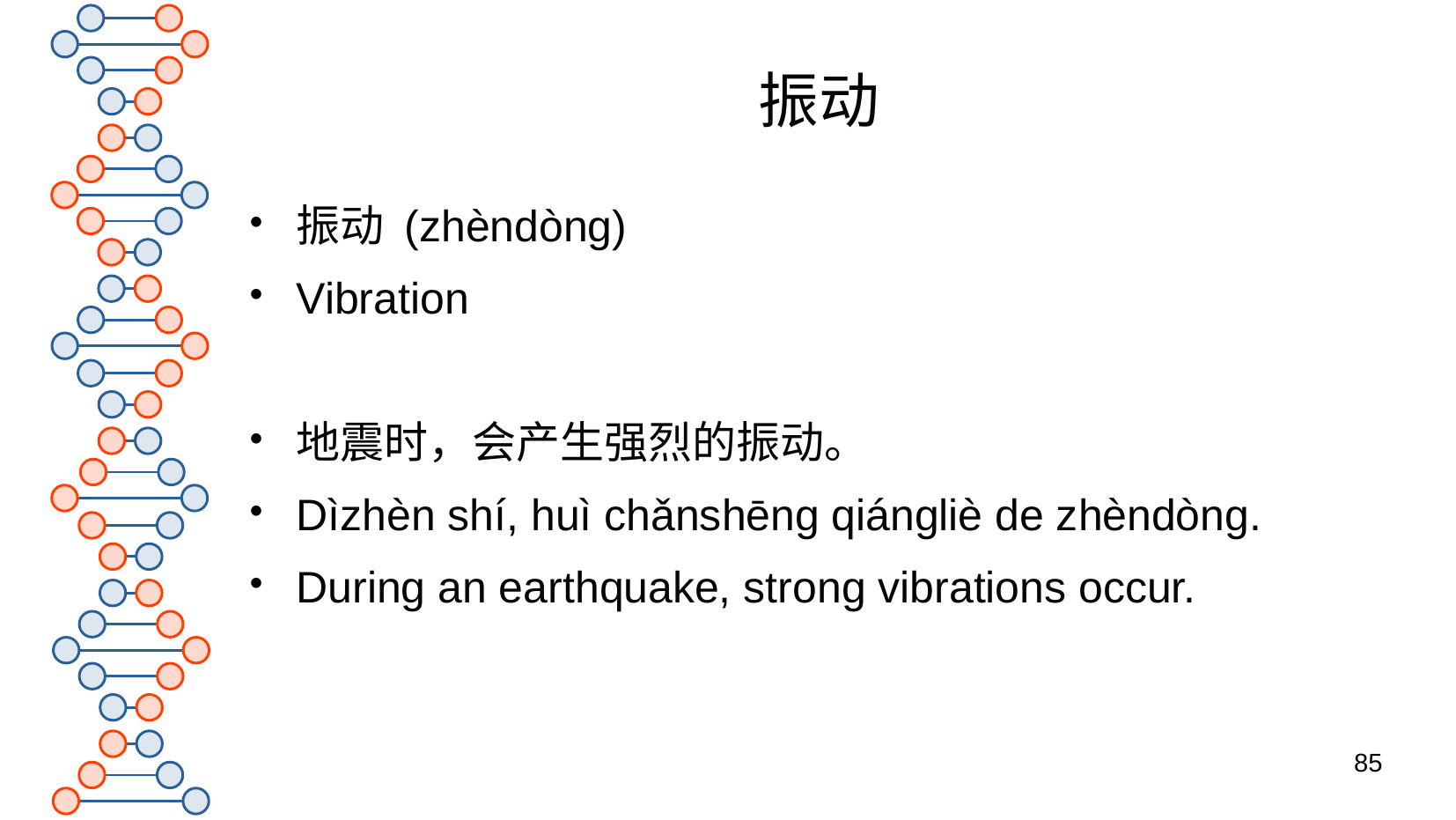

# 振动
振动 (zhèndòng)
Vibration

地震时，会产生强烈的振动。
Dìzhèn shí, huì chǎnshēng qiángliè de zhèndòng.
During an earthquake, strong vibrations occur.

85